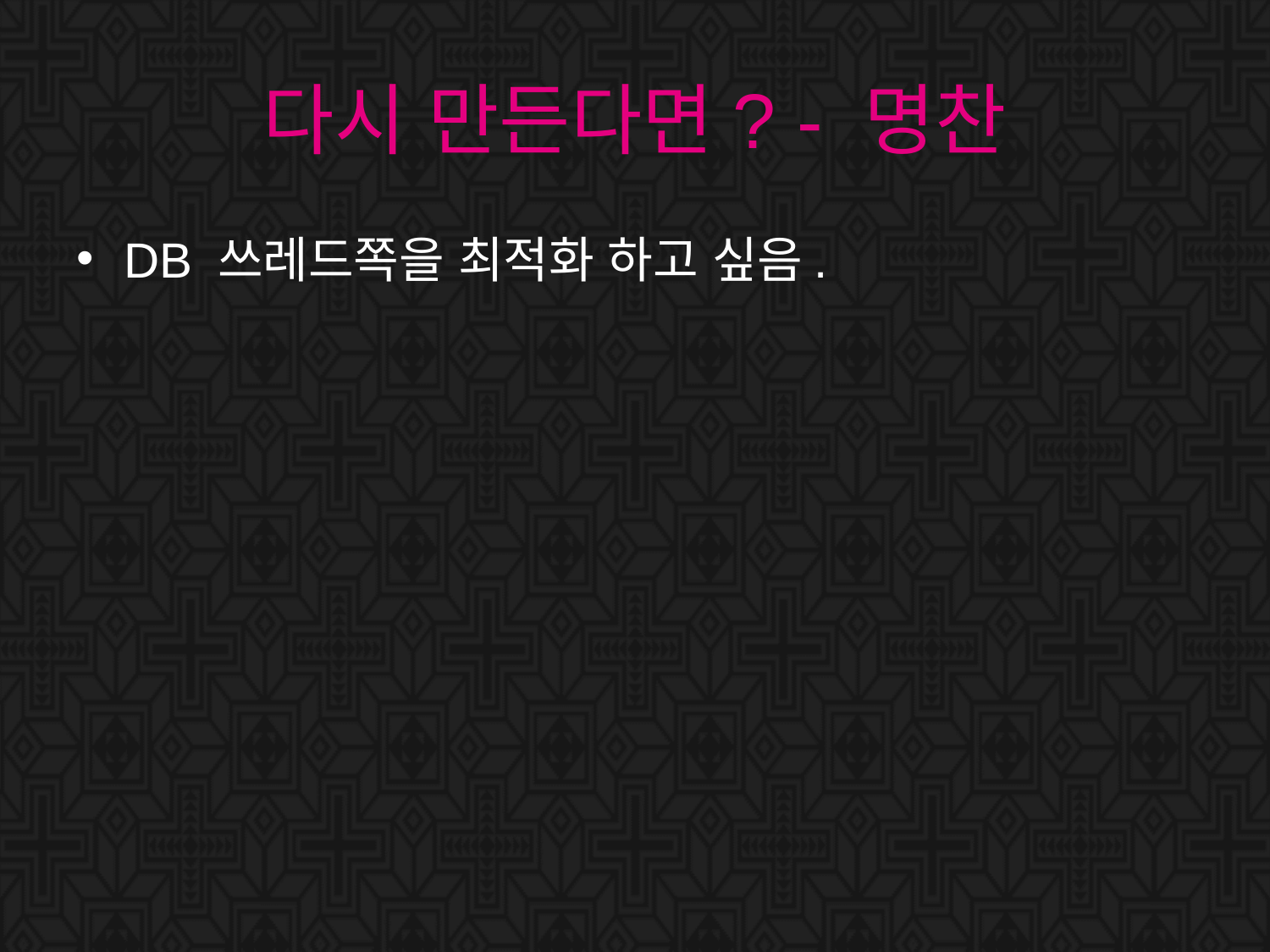

# 다시 만든다면? - 명찬
DB 쓰레드쪽을 최적화 하고 싶음.